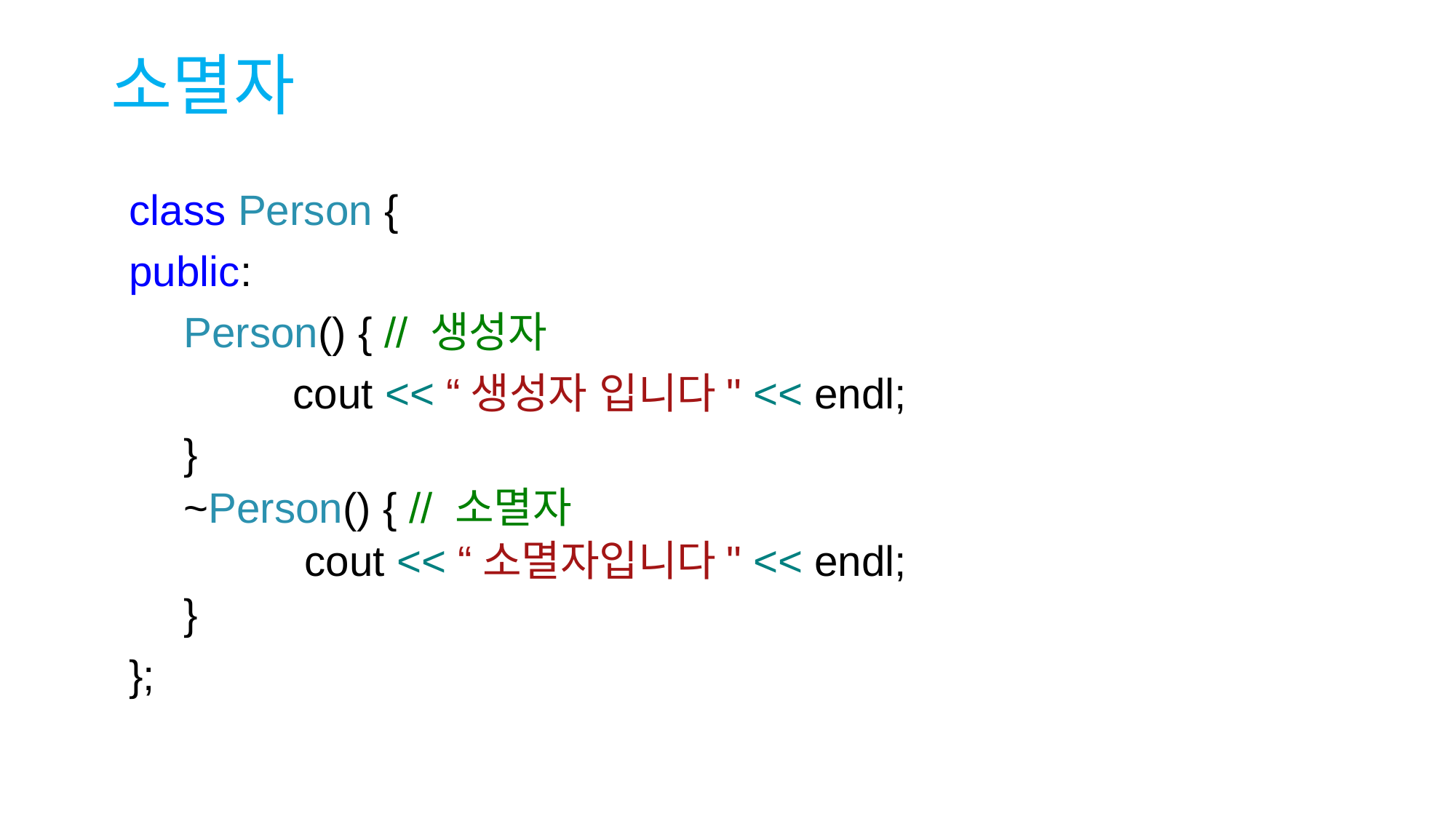

# 소멸자
class Person {
public:
Person() { // 생성자
	cout << “생성자 입니다" << endl;
}
~Person() { // 소멸자
	 cout << “소멸자입니다" << endl;
}
};